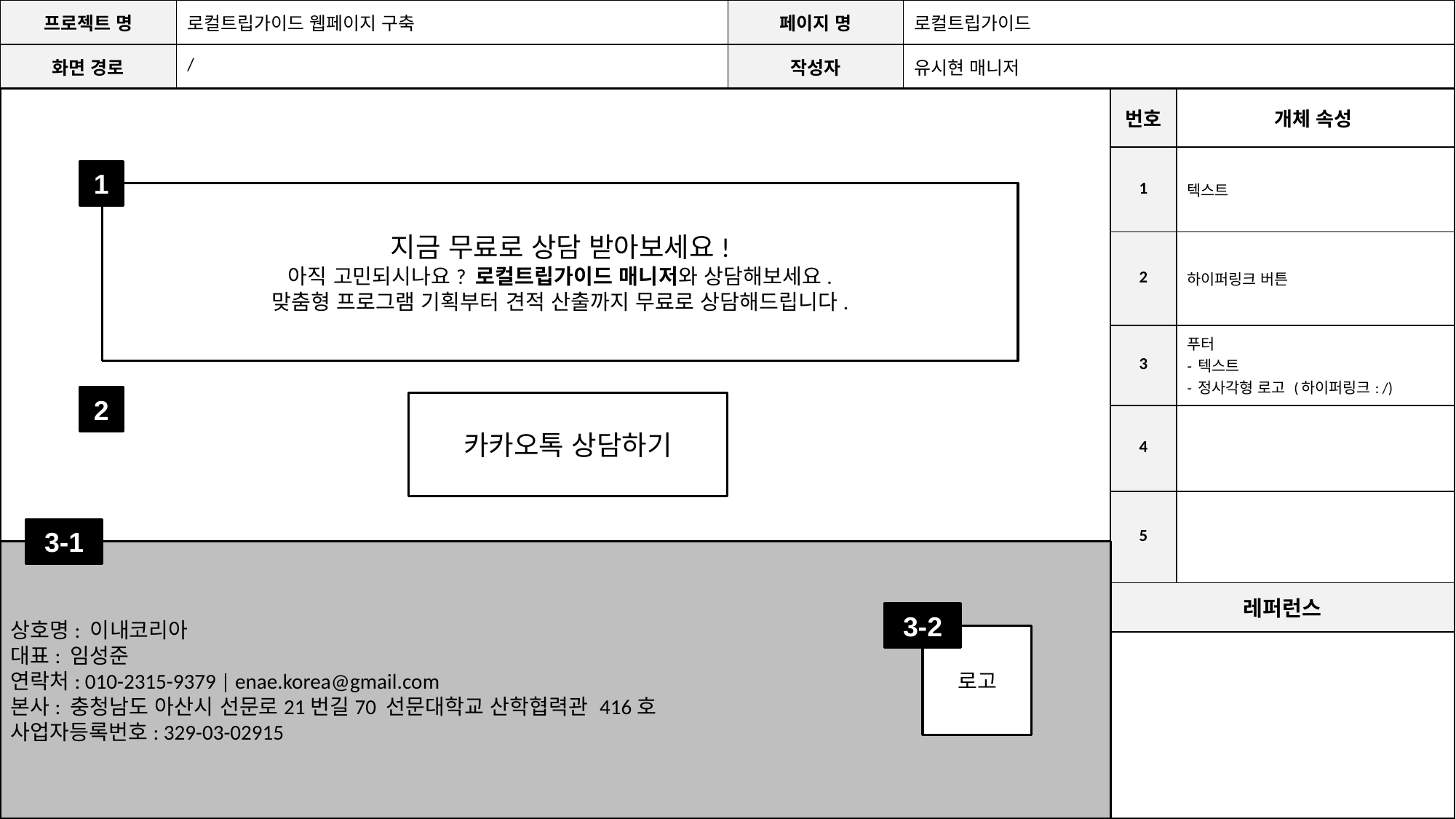

| 프로젝트 명 | 로컬트립가이드 웹페이지 구축 | 페이지 명 | 로컬트립가이드 |
| --- | --- | --- | --- |
| 화면 경로 | / | 작성자 | 유시현 매니저 |
| 번호 | 개체 속성 |
| --- | --- |
| 1 | 텍스트 |
| 2 | 하이퍼링크 버튼 |
| 3 | 푸터 - 텍스트 - 정사각형 로고 (하이퍼링크: /) |
| 4 |  |
| 5 |  |
| 레퍼런스 |  |
|  |  |

1
지금 무료로 상담 받아보세요!
아직 고민되시나요? 로컬트립가이드 매니저와 상담해보세요.
맞춤형 프로그램 기획부터 견적 산출까지 무료로 상담해드립니다.
2
카카오톡 상담하기
3-1
상호명: 이내코리아
대표: 임성준
연락처: 010-2315-9379 | enae.korea@gmail.com
본사: 충청남도 아산시 선문로21번길70 선문대학교 산학협력관 416호
사업자등록번호: 329-03-02915
3-2
로고